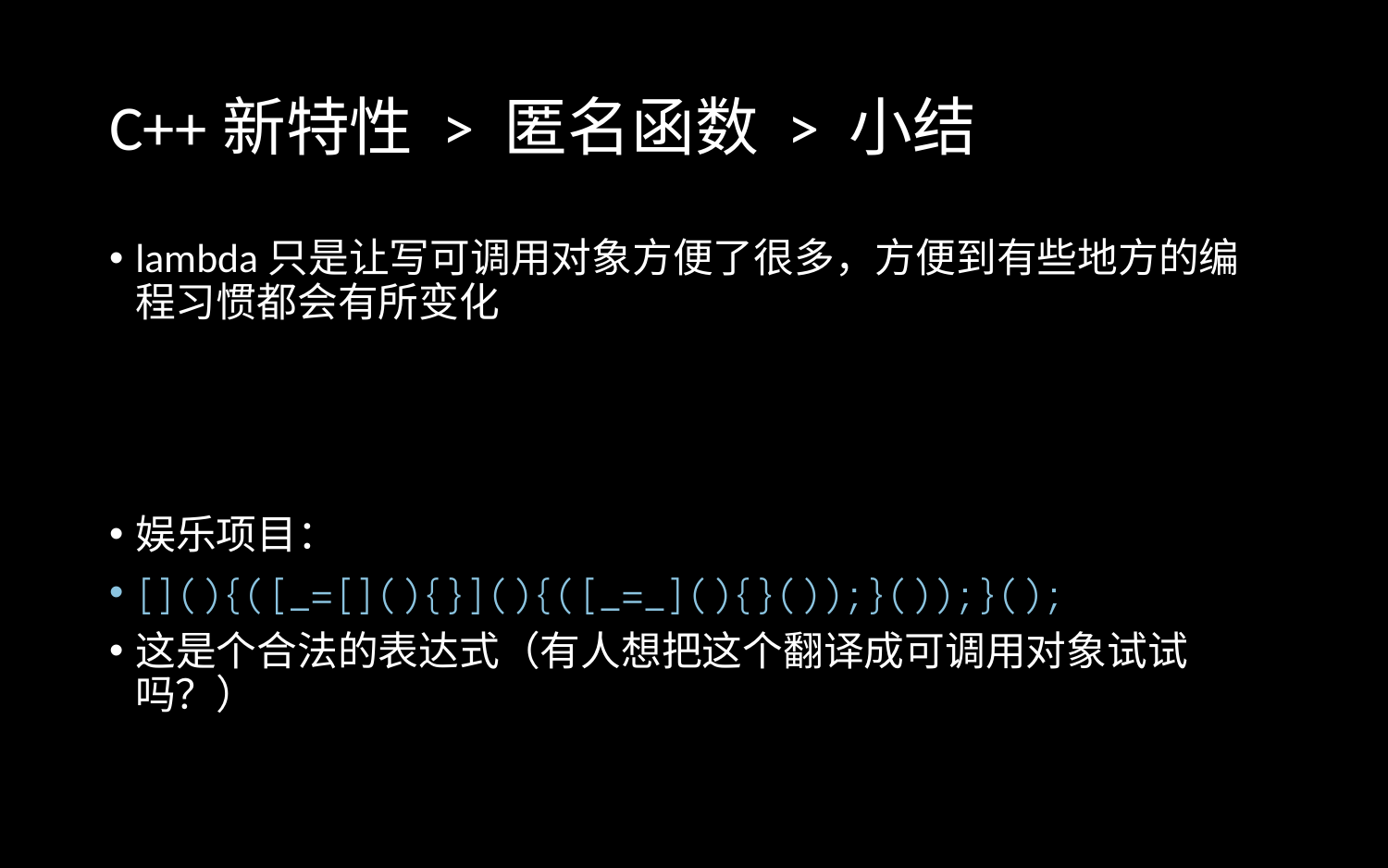

# C++新特性 > 匿名函数 > 小结
lambda只是让写可调用对象方便了很多，方便到有些地方的编程习惯都会有所变化

娱乐项目：
[](){([_=[](){}](){([_=_](){}());}());}();
这是个合法的表达式（有人想把这个翻译成可调用对象试试吗？）